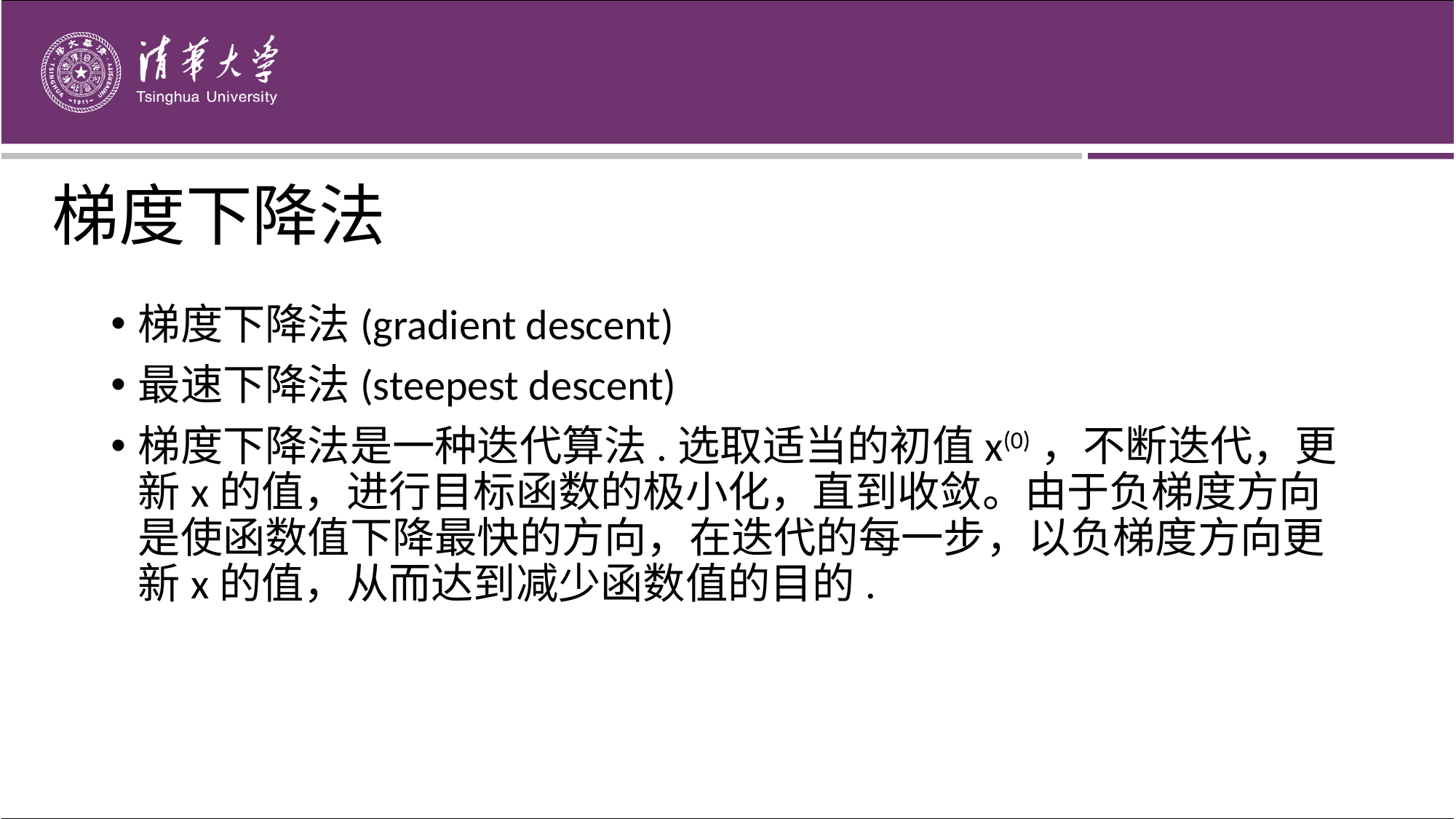

梯度下降法
梯度下降法(gradient descent)
最速下降法(steepest descent)
梯度下降法是一种迭代算法.选取适当的初值x(0)，不断迭代，更新x的值，进行目标函数的极小化，直到收敛。由于负梯度方向是使函数值下降最快的方向，在迭代的每一步，以负梯度方向更新x的值，从而达到减少函数值的目的.